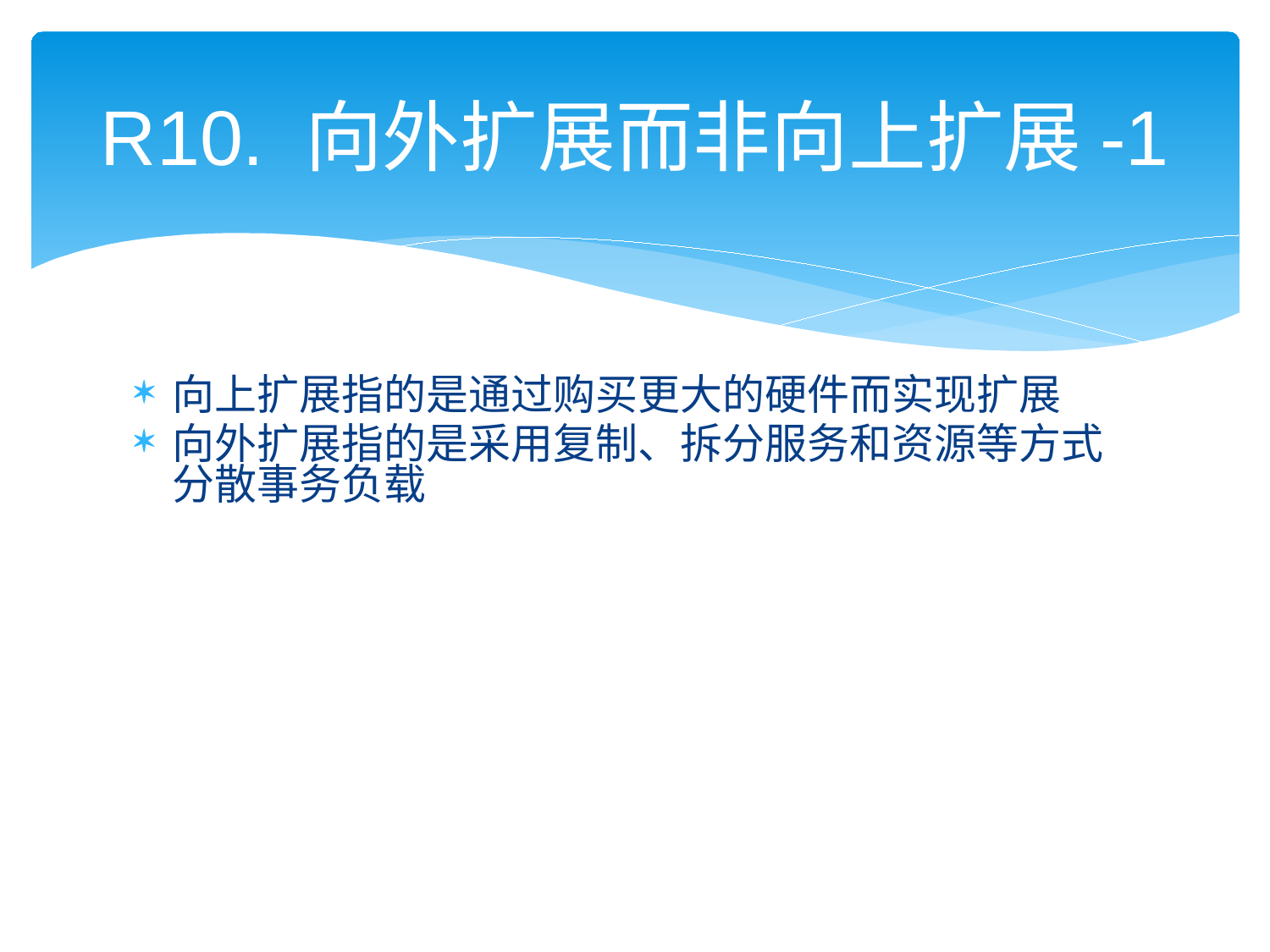

# R10. 向外扩展而非向上扩展-1
向上扩展指的是通过购买更大的硬件而实现扩展
向外扩展指的是采用复制、拆分服务和资源等方式分散事务负载